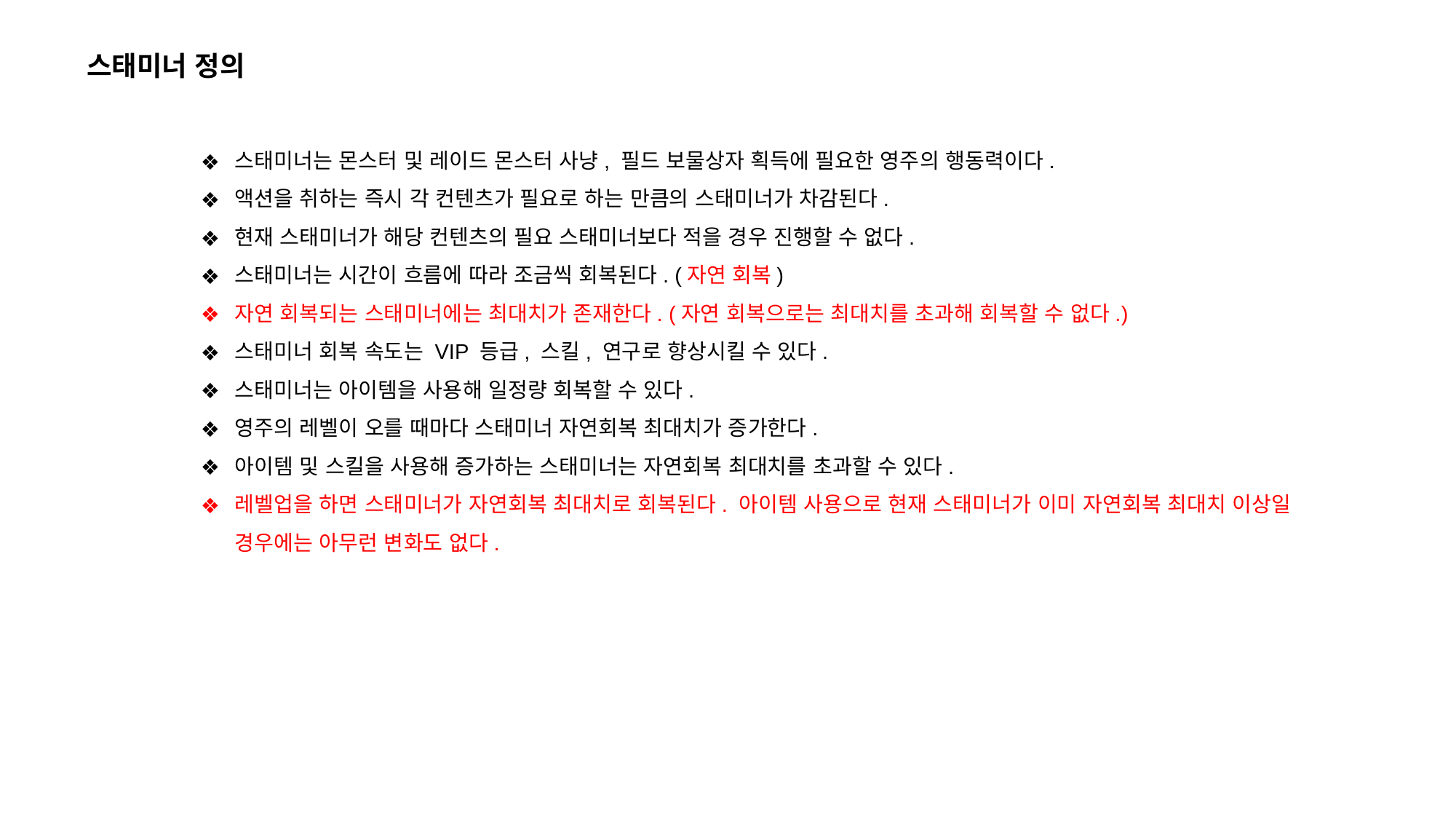

스태미너 정의
스태미너는 몬스터 및 레이드 몬스터 사냥, 필드 보물상자 획득에 필요한 영주의 행동력이다.
액션을 취하는 즉시 각 컨텐츠가 필요로 하는 만큼의 스태미너가 차감된다.
현재 스태미너가 해당 컨텐츠의 필요 스태미너보다 적을 경우 진행할 수 없다.
스태미너는 시간이 흐름에 따라 조금씩 회복된다. (자연 회복)
자연 회복되는 스태미너에는 최대치가 존재한다. (자연 회복으로는 최대치를 초과해 회복할 수 없다.)
스태미너 회복 속도는 VIP 등급, 스킬, 연구로 향상시킬 수 있다.
스태미너는 아이템을 사용해 일정량 회복할 수 있다.
영주의 레벨이 오를 때마다 스태미너 자연회복 최대치가 증가한다.
아이템 및 스킬을 사용해 증가하는 스태미너는 자연회복 최대치를 초과할 수 있다.
레벨업을 하면 스태미너가 자연회복 최대치로 회복된다. 아이템 사용으로 현재 스태미너가 이미 자연회복 최대치 이상일 경우에는 아무런 변화도 없다.